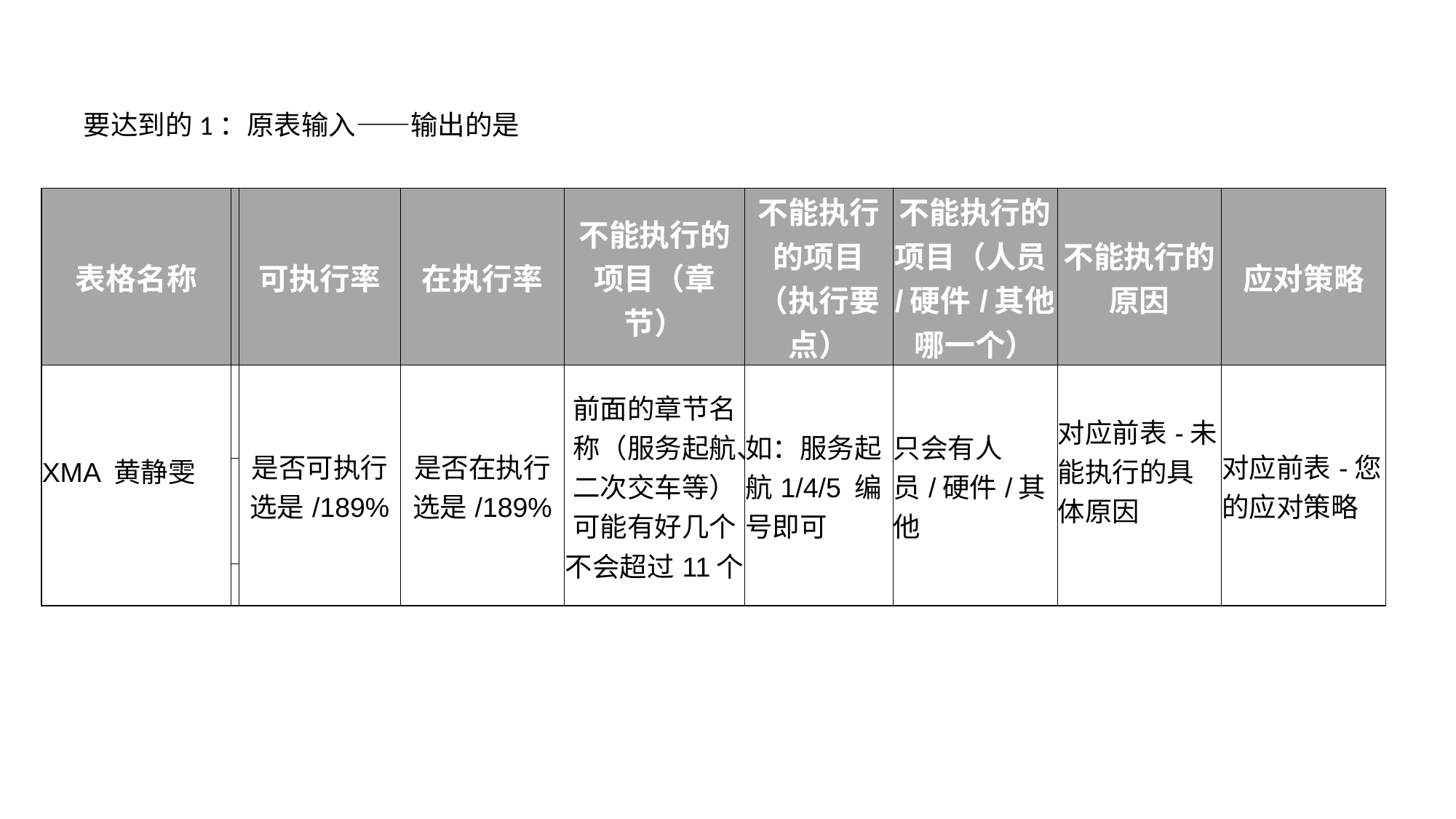

要达到的1：原表输入——输出的是
| 表格名称 |  | 可执行率 | 在执行率 | 不能执行的项目（章节） | 不能执行的项目（执行要点） | 不能执行的项目（人员/硬件/其他哪一个） | 不能执行的原因 | 应对策略 |
| --- | --- | --- | --- | --- | --- | --- | --- | --- |
| XMA 黄静雯 |  | 是否可执行选是/189% | 是否在执行选是/189% | 前面的章节名称（服务起航、二次交车等）可能有好几个不会超过11个 | 如：服务起航1/4/5 编号即可 | 只会有人员/硬件/其他 | 对应前表-未能执行的具体原因 | 对应前表-您的应对策略 |
|  |  |  |  |  |  |  |  |  |
|  |  |  |  |  |  |  |  |  |